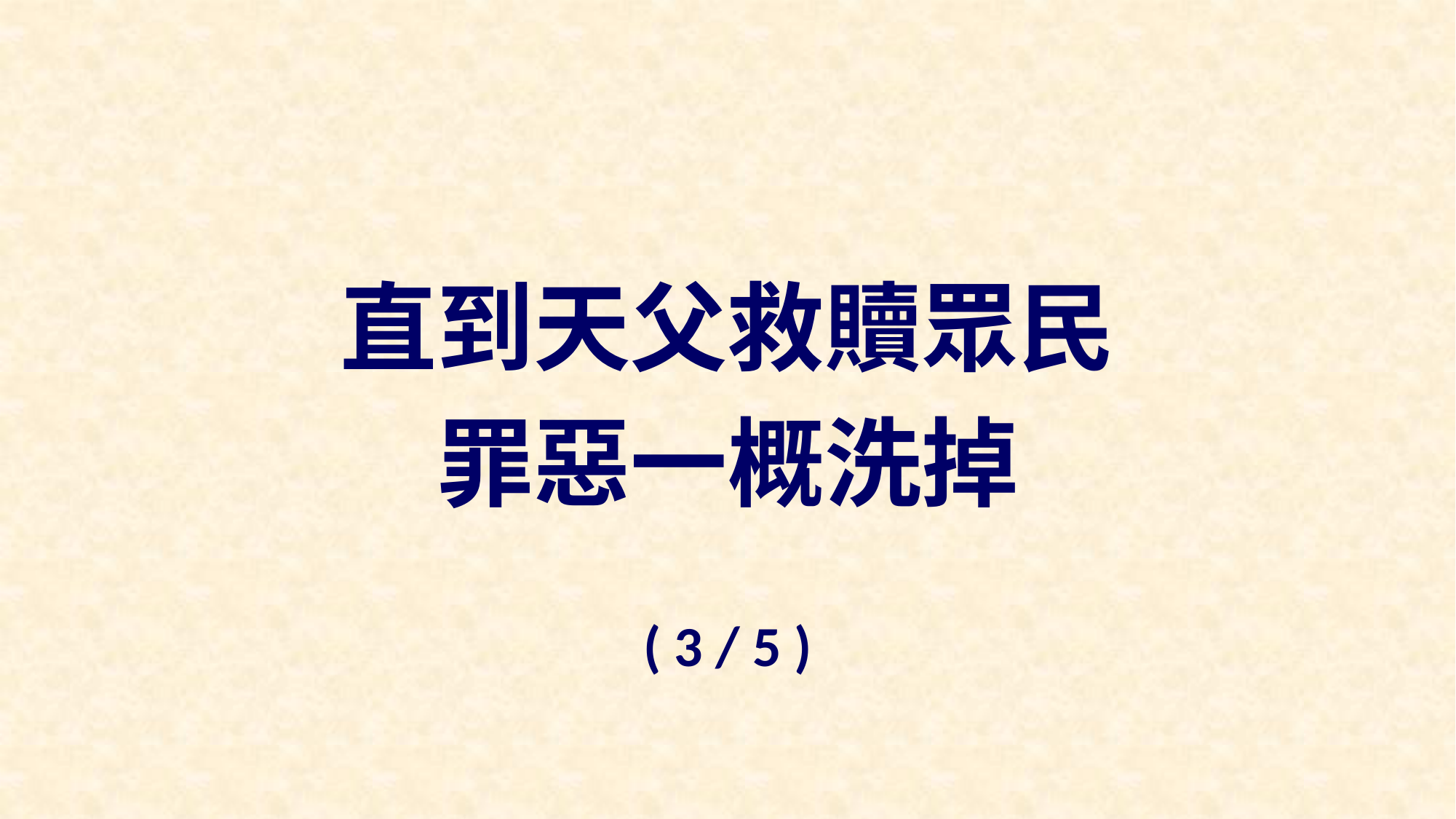

直到天父救贖眾民
罪惡一概洗掉
( 3 / 5 )